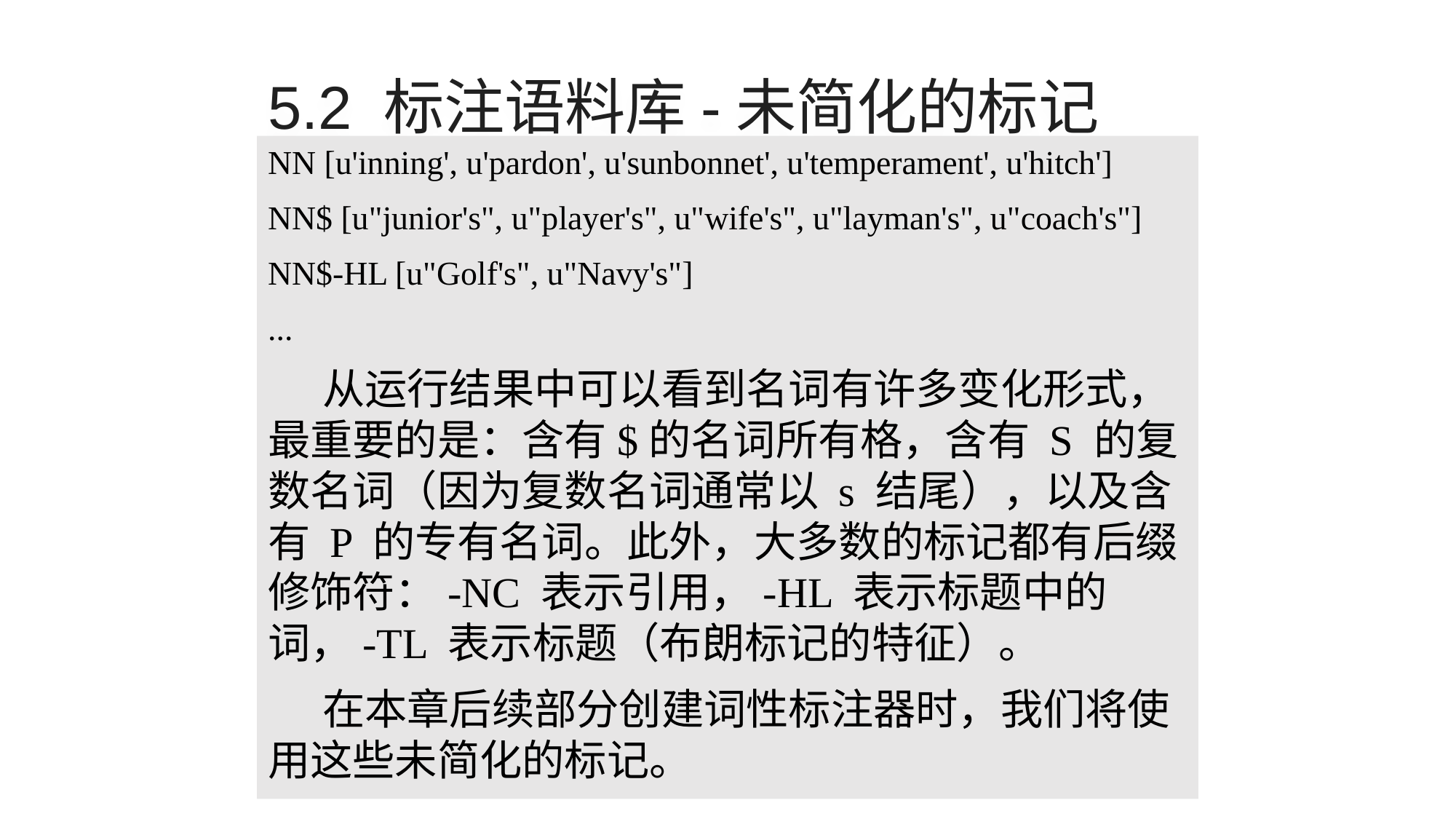

# 5.2 标注语料库-未简化的标记
NN [u'inning', u'pardon', u'sunbonnet', u'temperament', u'hitch']
NN$ [u"junior's", u"player's", u"wife's", u"layman's", u"coach's"]
NN$-HL [u"Golf's", u"Navy's"]
...
从运行结果中可以看到名词有许多变化形式，最重要的是：含有$的名词所有格，含有 S 的复数名词（因为复数名词通常以 s 结尾），以及含有 P 的专有名词。此外，大多数的标记都有后缀修饰符：-NC 表示引用，-HL 表示标题中的词，-TL 表示标题（布朗标记的特征）。
在本章后续部分创建词性标注器时，我们将使用这些未简化的标记。